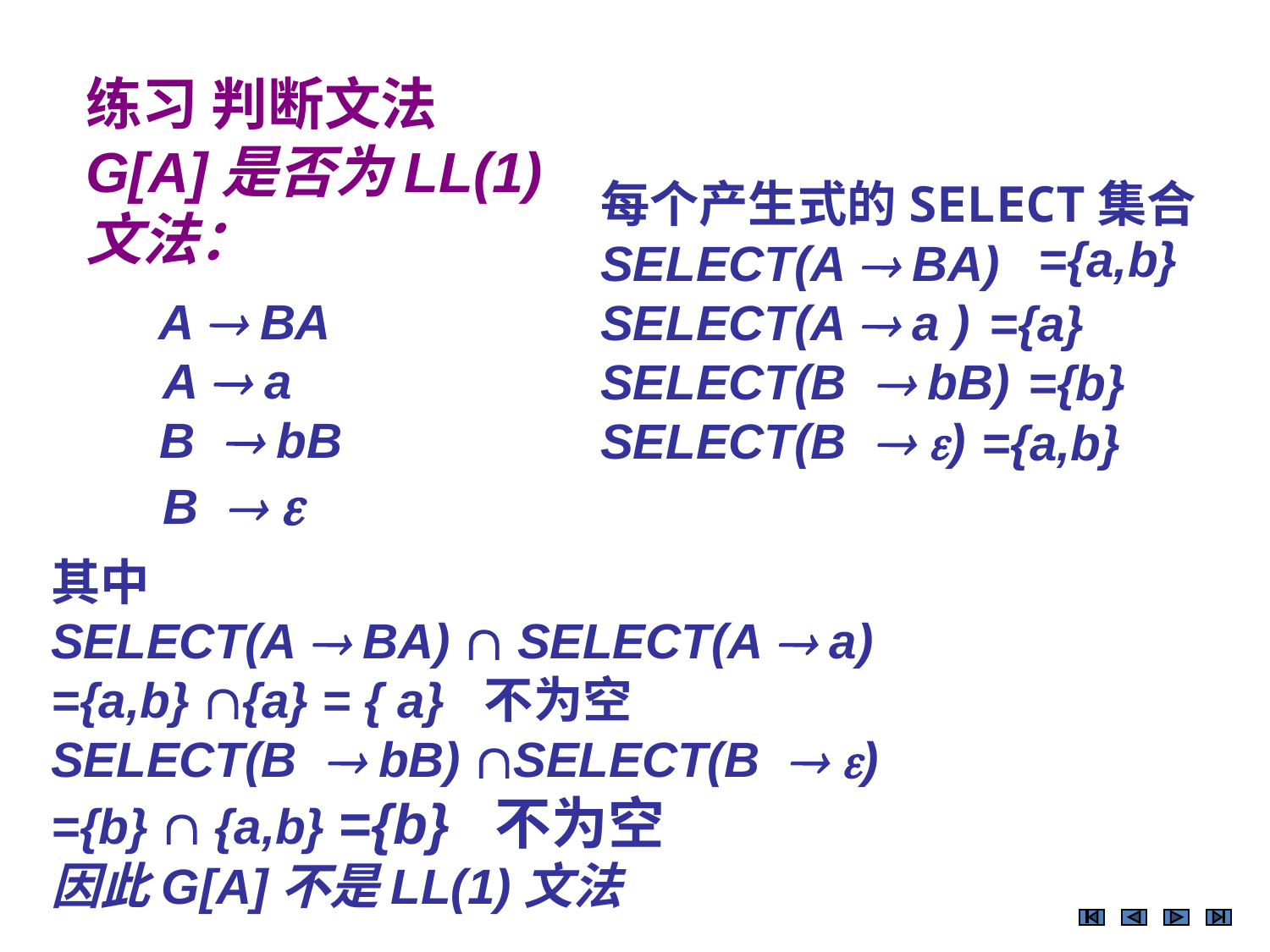

练习 判断文法G[A]是否为LL(1)文法：

           A → BA
	 A → a
          B  → bB
	 B  → ε
每个产生式的SELECT集合
SELECT(A → BA)
SELECT(A → a )
SELECT(B  → bB)
SELECT(B  → ε)
={a,b}
={a}
={b}
={a,b}
其中
SELECT(A → BA) ∩ SELECT(A → a)
={a,b} ∩{a} = { a}  不为空
SELECT(B  → bB) ∩SELECT(B  → ε)
={b} ∩ {a,b} ={b}  不为空
因此G[A]不是LL(1)文法